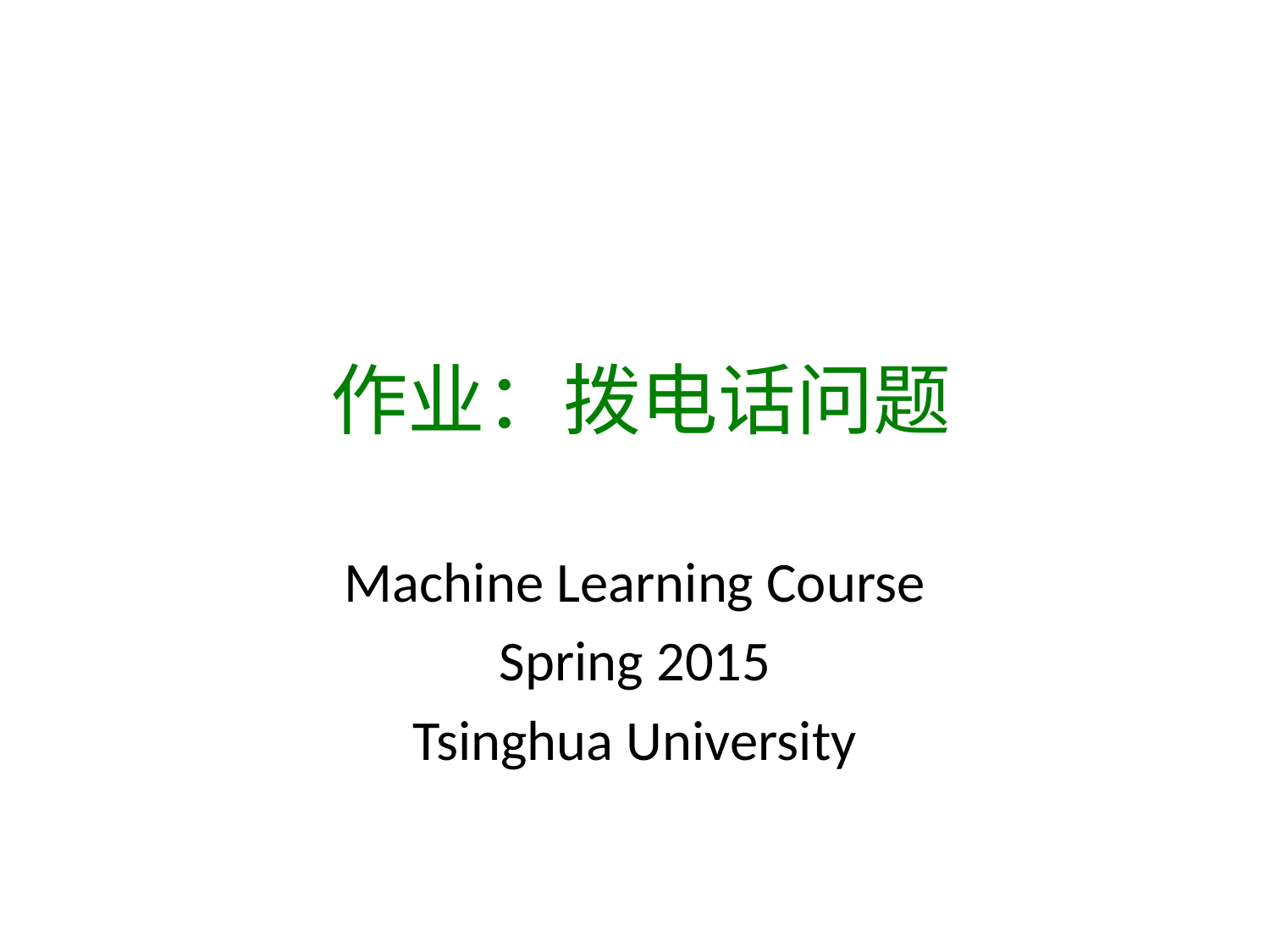

# 作业：拨电话问题
Machine Learning Course
Spring 2015
Tsinghua University